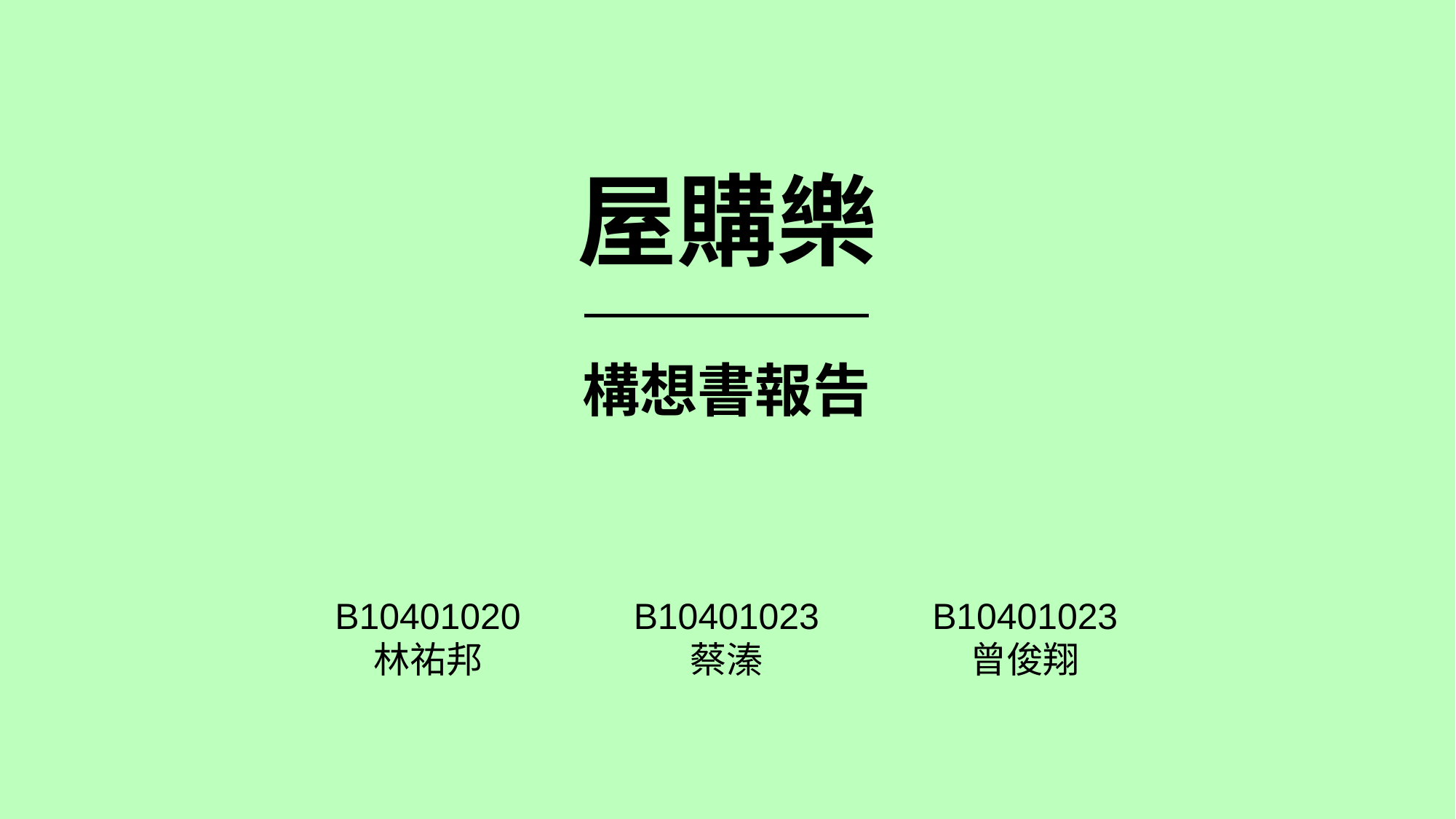

屋購樂
構想書報告
B10401023
曾俊翔
B10401020
林祐邦
B10401023
蔡溱
1